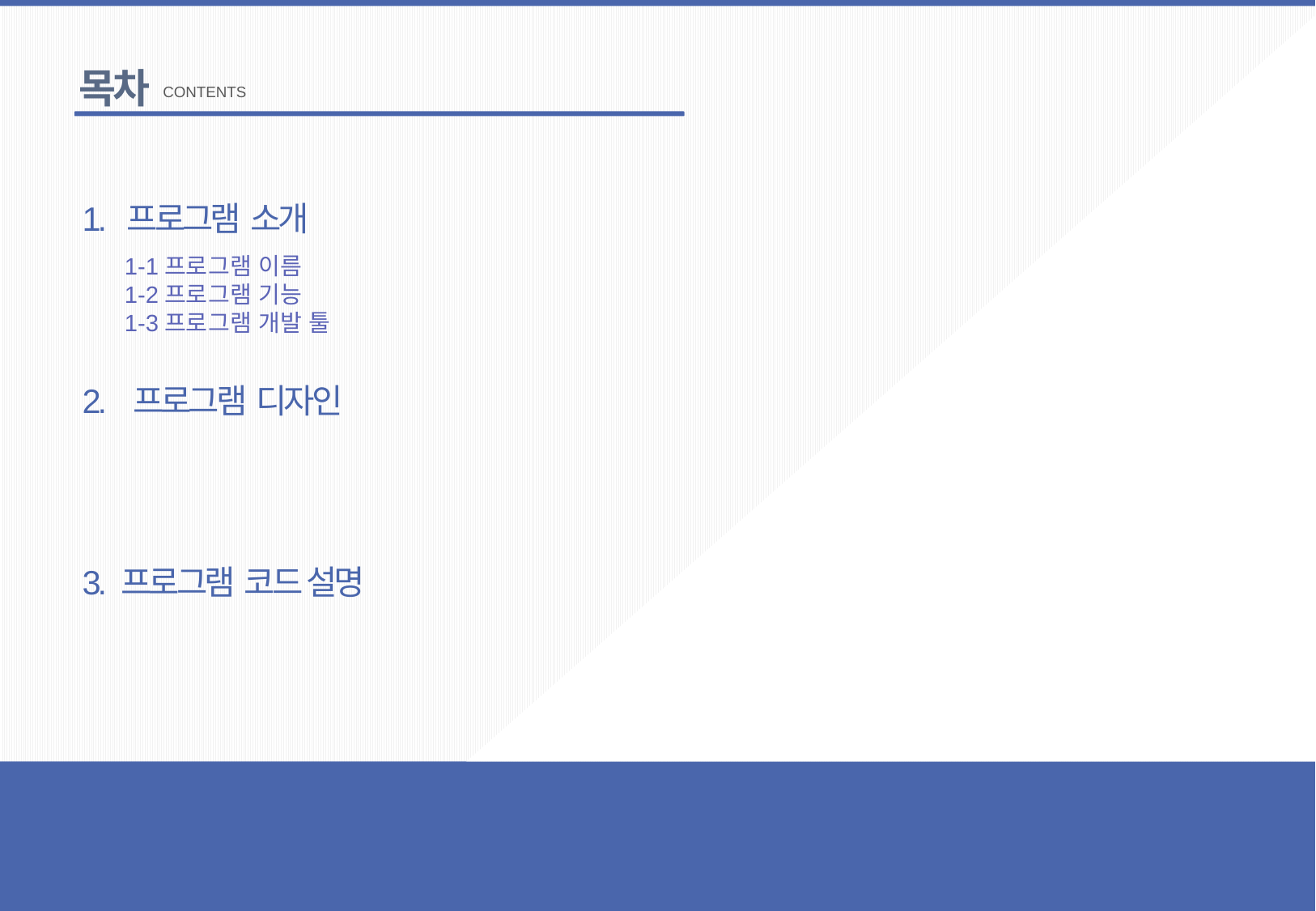

목차
CONTENTS

1.  프로그램  소개
1-1프로그램 이름
1-2프로그램 기능
1-3프로그램 개발 툴
2.   프로그램  디자인
3. 프로그램  코드 설명